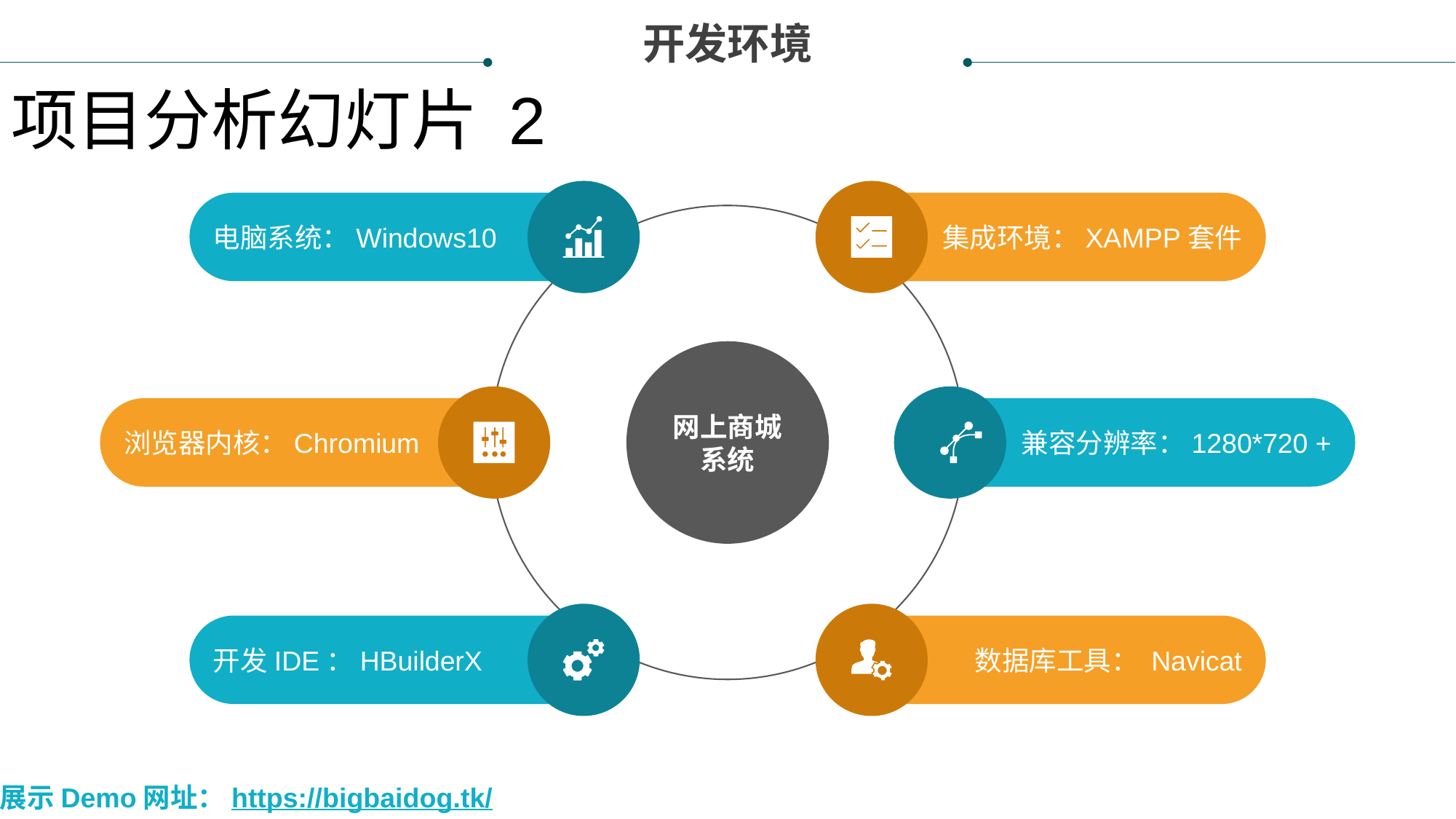

开发环境
项目分析幻灯片 2

电脑系统：Windows10
集成环境：XAMPP套件

网上商城系统

浏览器内核：Chromium
兼容分辨率：1280*720 +

开发IDE：HBuilderX
数据库工具： Navicat

展示Demo网址：https://bigbaidog.tk/